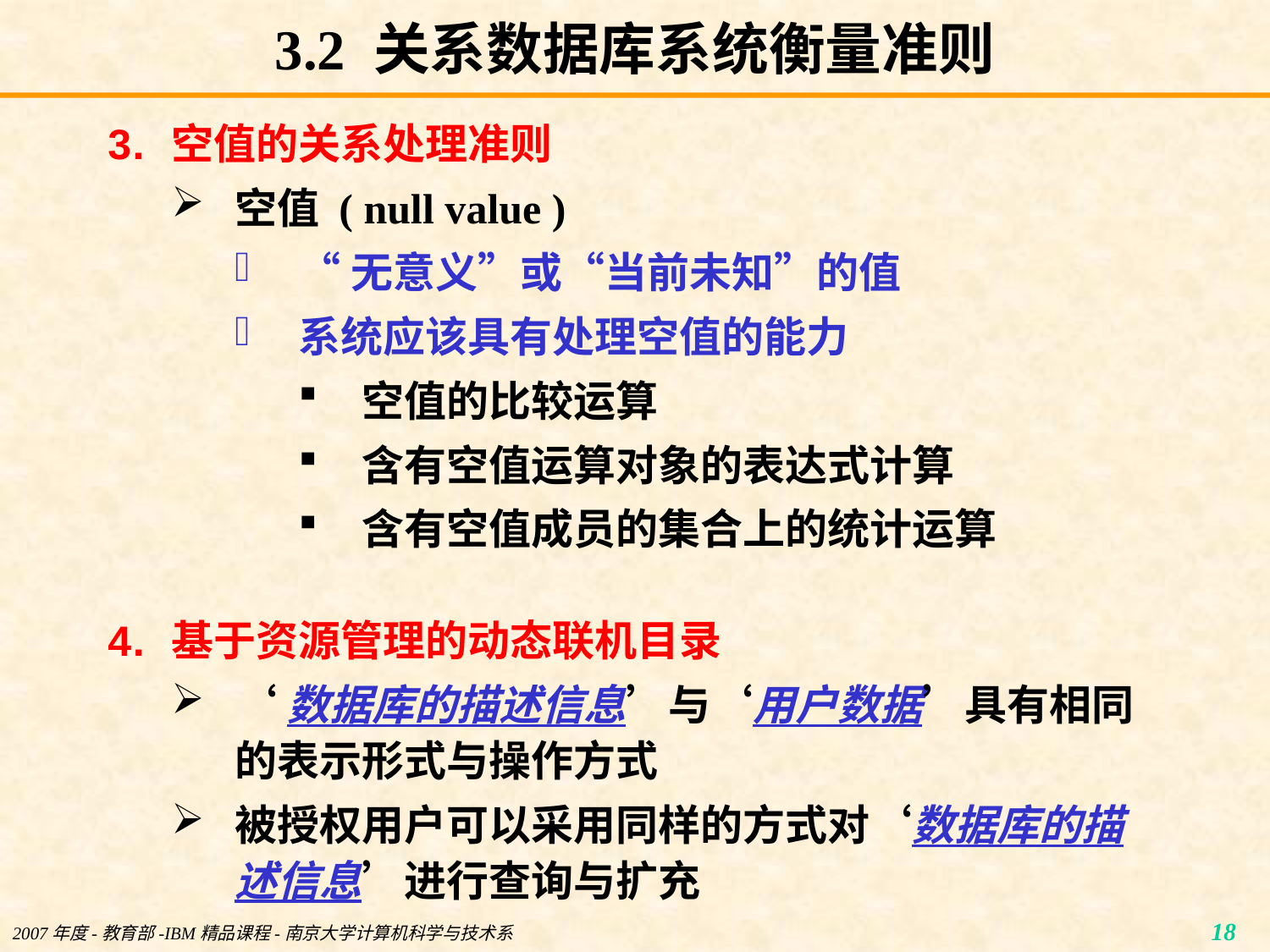

# 3.2 关系数据库系统衡量准则
空值的关系处理准则
空值 ( null value )
“无意义”或“当前未知”的值
系统应该具有处理空值的能力
空值的比较运算
含有空值运算对象的表达式计算
含有空值成员的集合上的统计运算
基于资源管理的动态联机目录
‘数据库的描述信息’与‘用户数据’具有相同的表示形式与操作方式
被授权用户可以采用同样的方式对‘数据库的描述信息’进行查询与扩充
18
2007年度-教育部-IBM精品课程-南京大学计算机科学与技术系